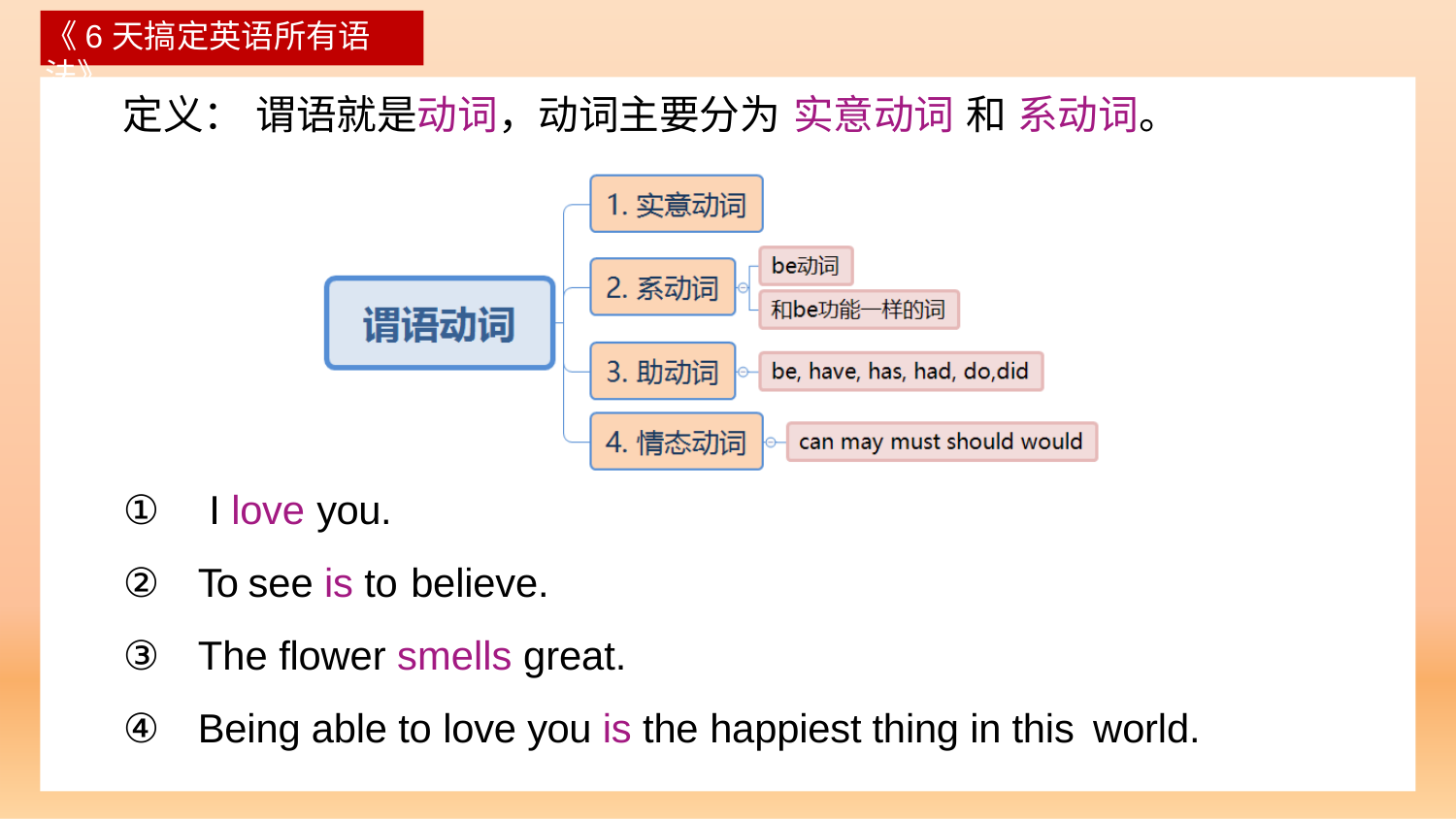

《6天搞定英语所有语法》
# 定义： 谓语就是动词，动词主要分为 实意动词 和 系动词。

①	I love you.
②	To see is to believe.
③	The flower smells great.
④	Being able to love you is the happiest thing in this world.